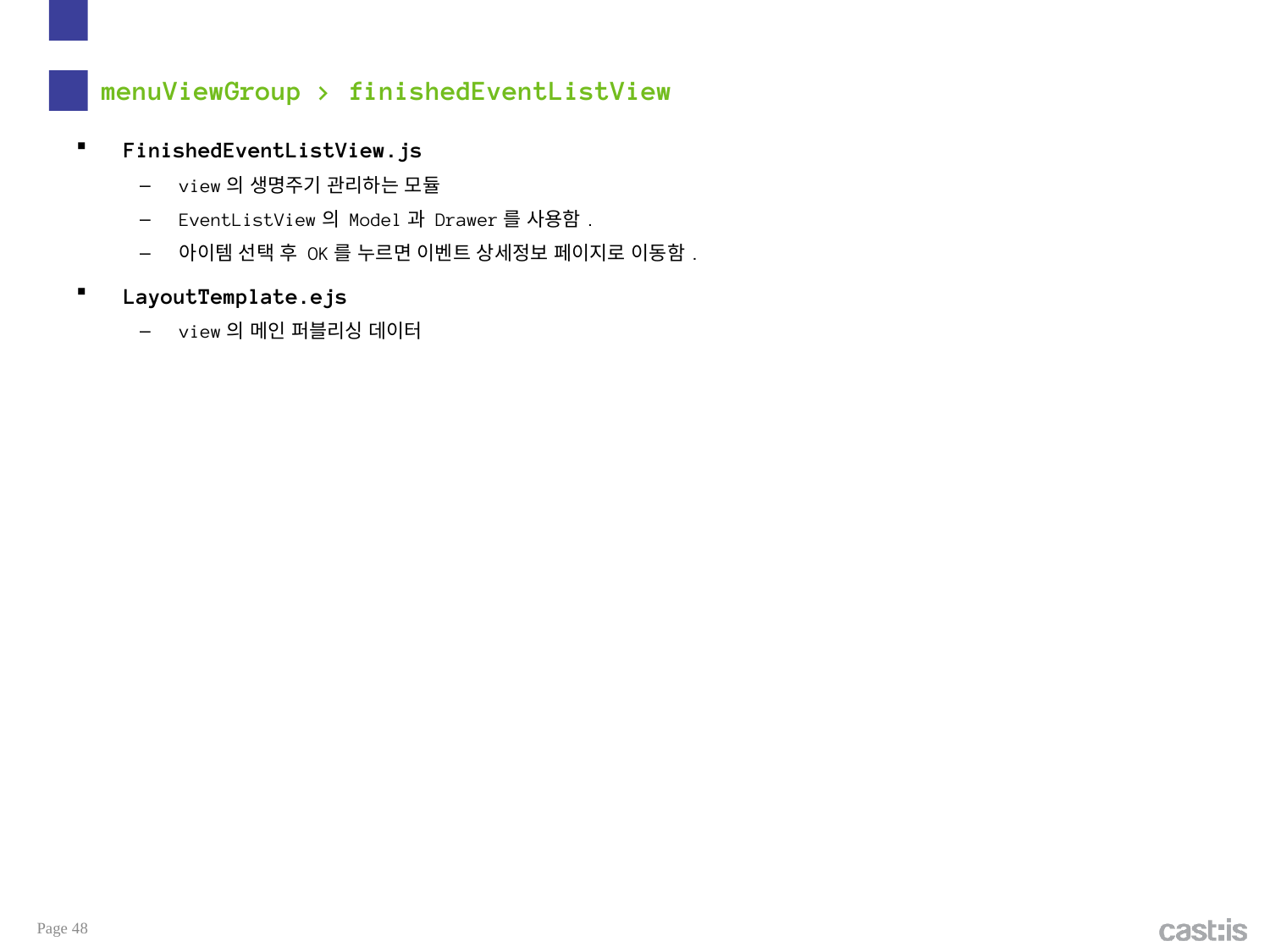

# menuViewGroup > finishedEventListView
FinishedEventListView.js
view의 생명주기 관리하는 모듈
EventListView의 Model과 Drawer를 사용함.
아이템 선택 후 OK를 누르면 이벤트 상세정보 페이지로 이동함.

LayoutTemplate.ejs
view의 메인 퍼블리싱 데이터

Page 48